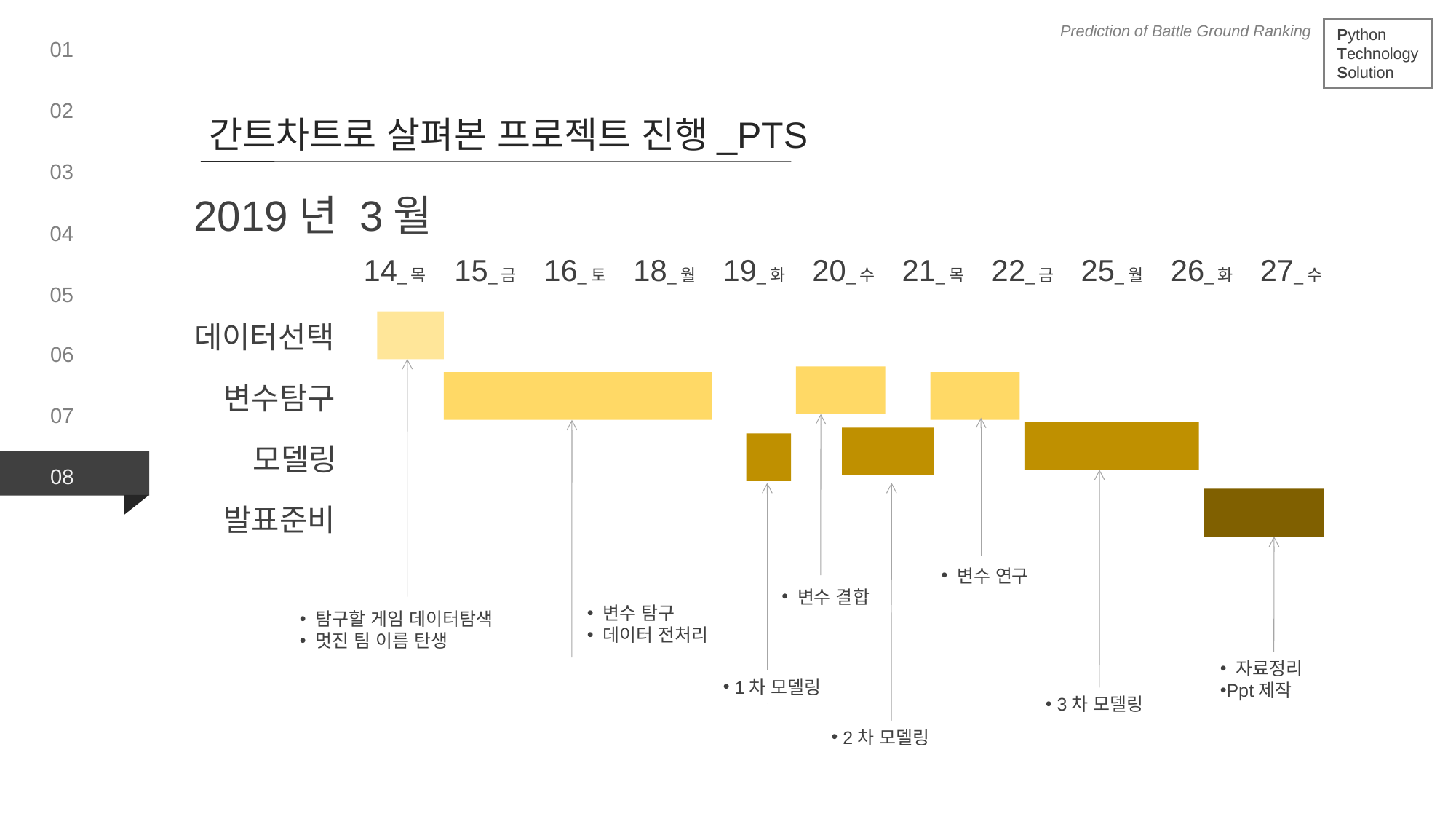

Prediction of Battle Ground Ranking
Python
Technology
Solution

01
02
간트차트로 살펴본 프로젝트 진행_PTS
03
2019년 3월
04
14_목
15_금
16_토
18_월
19_화
20_수
21_목
22_금
25_월
26_화
27_수
05

데이터선택
변수탐구
모델링
발표준비
06

07

08

 변수 연구
 변수 결합
 변수 탐구
 데이터 전처리
 탐구할 게임 데이터탐색
 멋진 팀 이름 탄생
 자료정리
Ppt제작
 1차 모델링
 3차 모델링
 2차 모델링